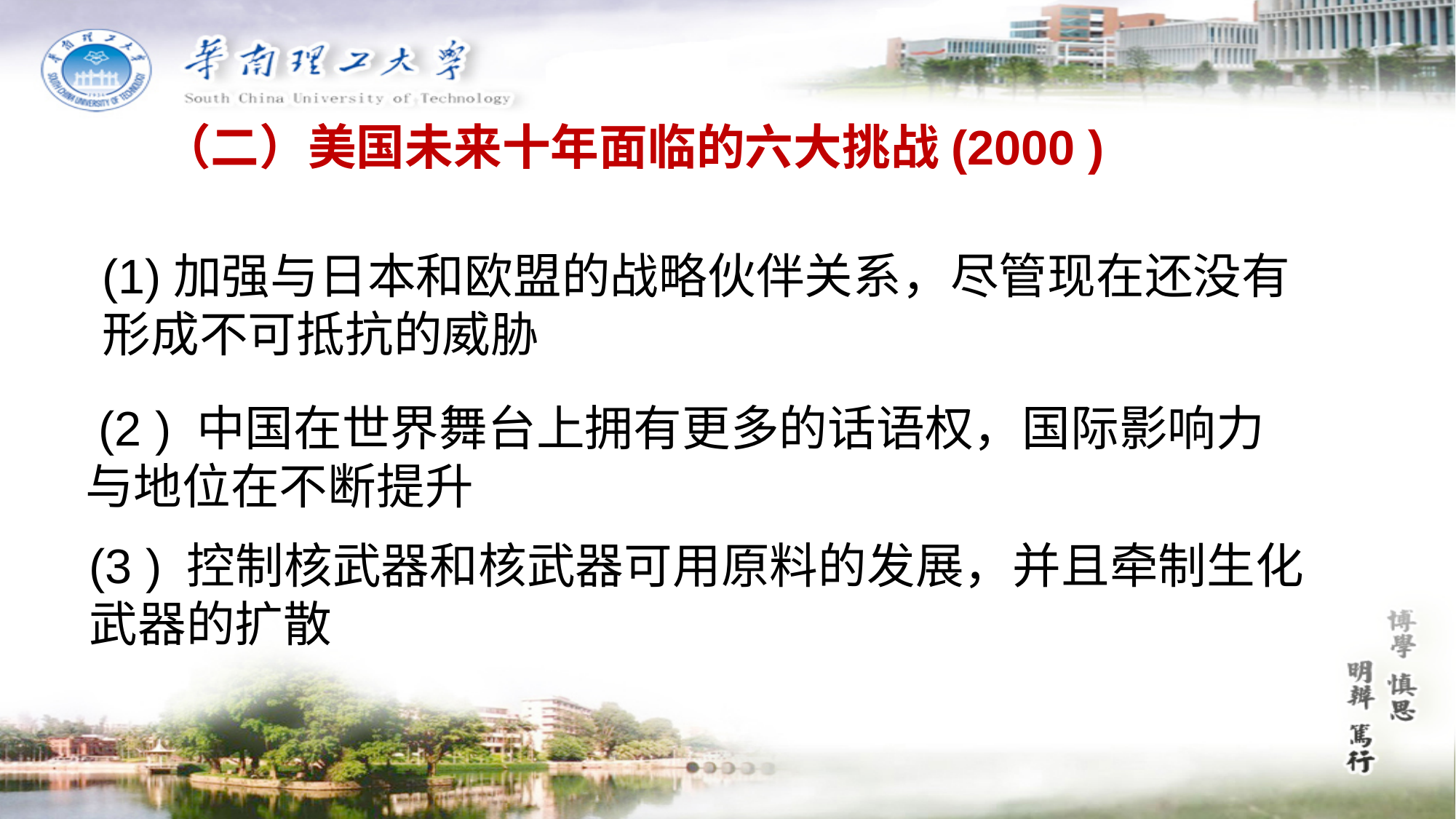

（二）美国未来十年面临的六大挑战(2000 )
(1)加强与日本和欧盟的战略伙伴关系，尽管现在还没有形成不可抵抗的威胁
 (2 ) 中国在世界舞台上拥有更多的话语权，国际影响力与地位在不断提升

(3 ) 控制核武器和核武器可用原料的发展，并且牵制生化武器的扩散